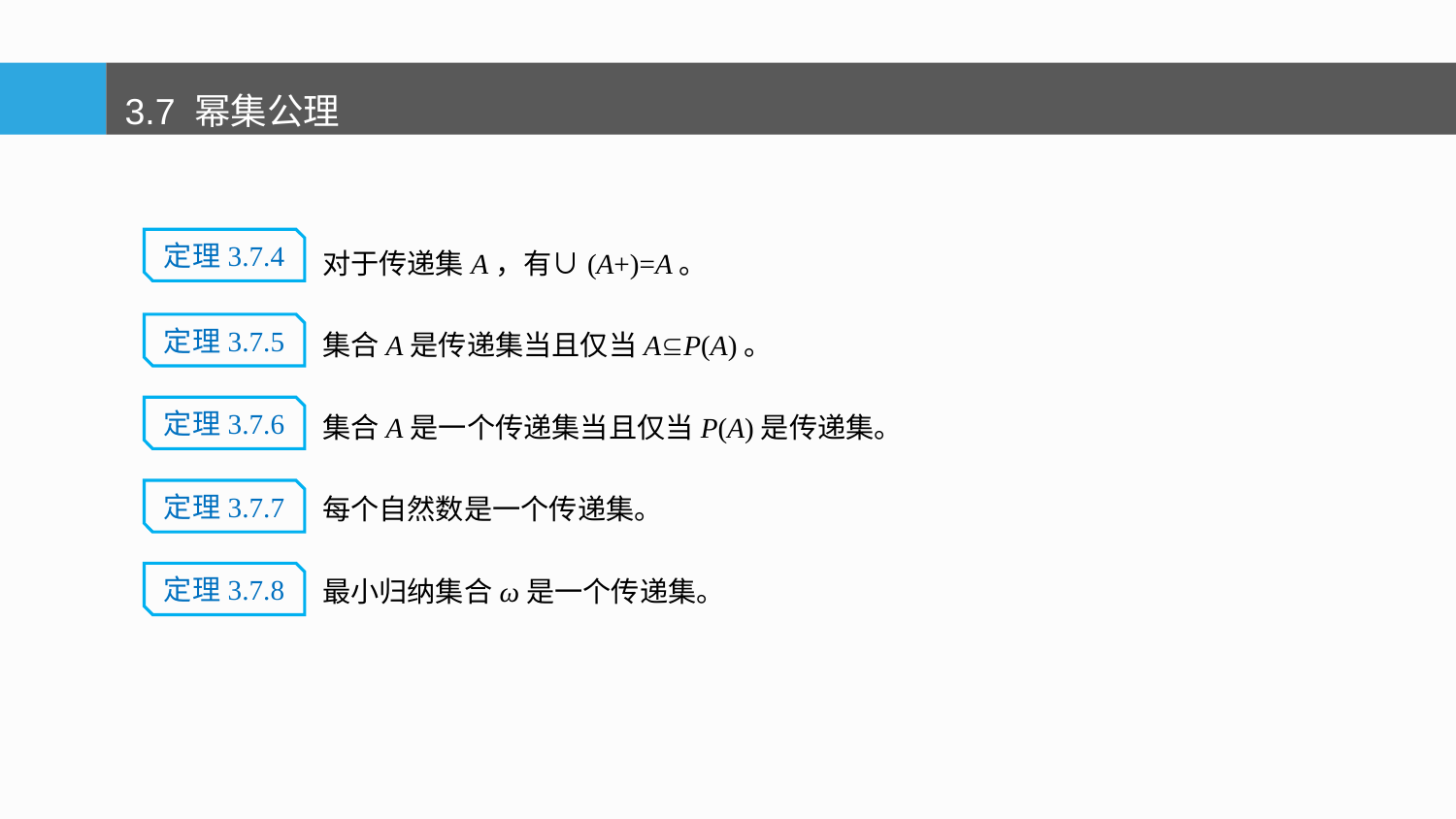

3.7 幂集公理

对于传递集A，有∪(A+)=A。
集合A是传递集当且仅当A⊆P(A)。
集合A是一个传递集当且仅当P(A)是传递集。
每个自然数是一个传递集。
最小归纳集合ω是一个传递集。
定理3.7.4
定理3.7.5
定理3.7.6

定理3.7.7
定理3.7.8